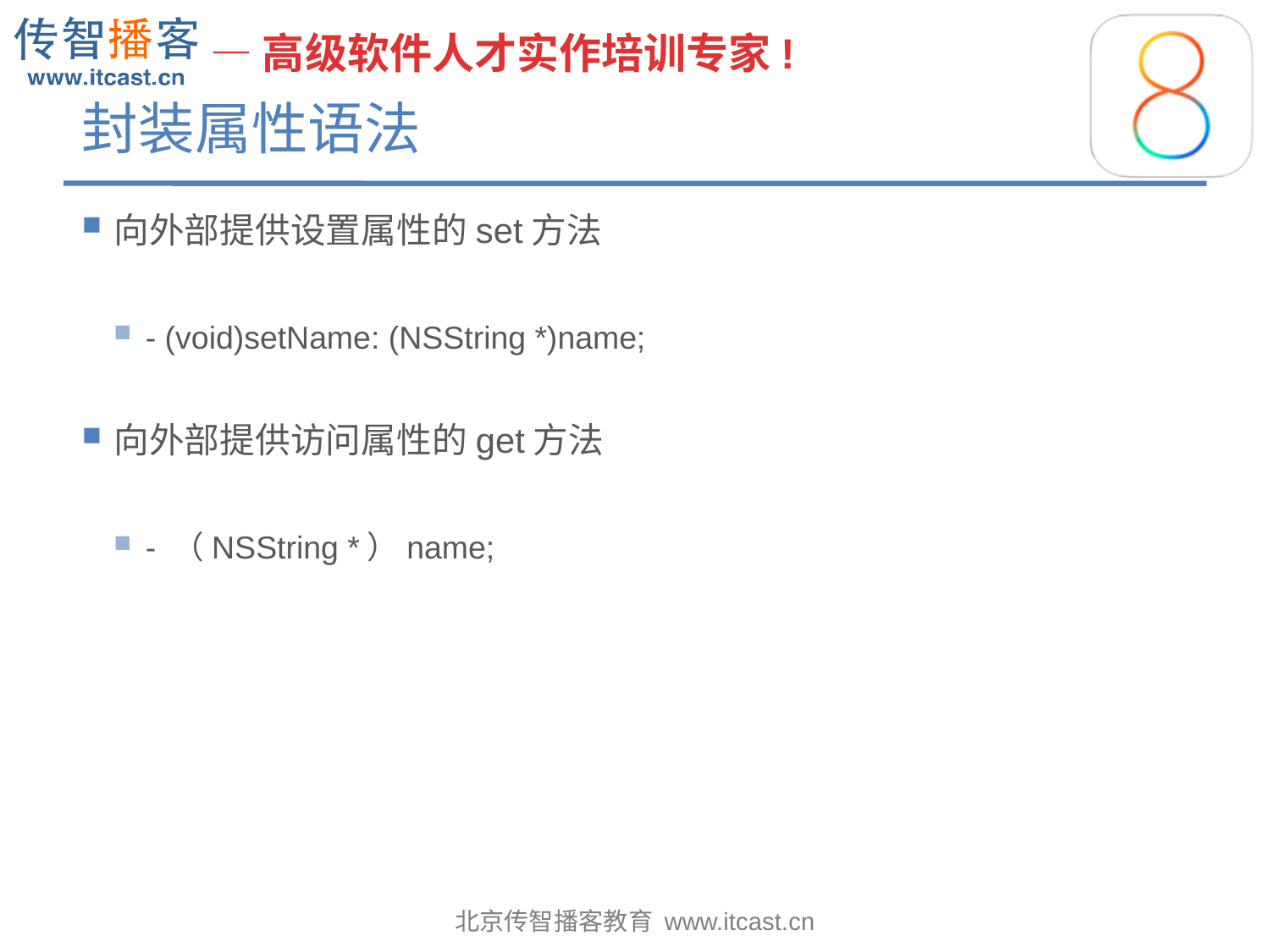

# 封装属性语法
向外部提供设置属性的set方法

- (void)setName: (NSString *)name;

向外部提供访问属性的get方法

- （NSString *）name;